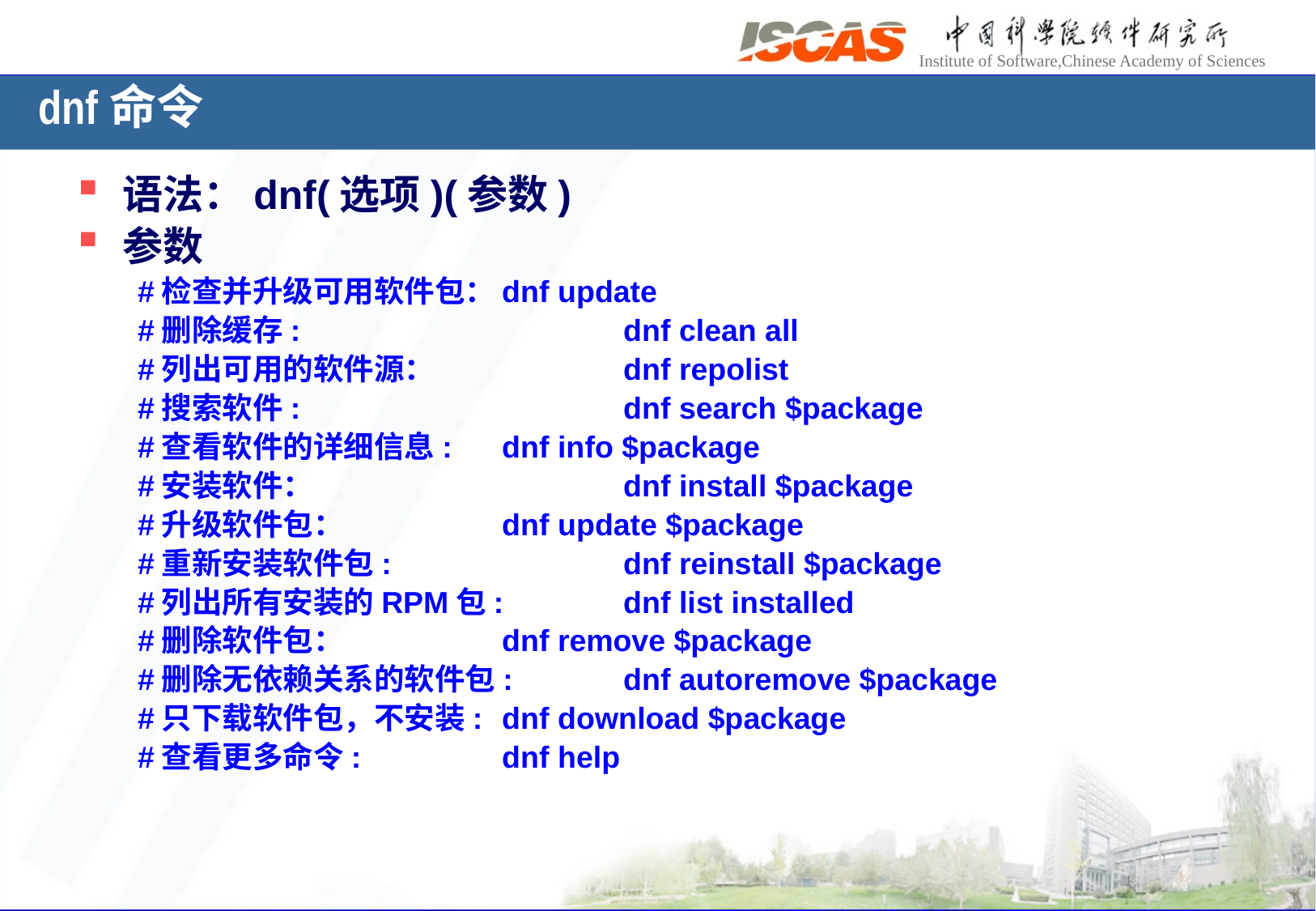

# dnf命令
语法：dnf(选项)(参数)
参数
#检查并升级可用软件包：	dnf update
#删除缓存:			dnf clean all
#列出可用的软件源：		dnf repolist
#搜索软件:			dnf search $package
#查看软件的详细信息:	dnf info $package
#安装软件：			dnf install $package
#升级软件包：		dnf update $package
#重新安装软件包:		dnf reinstall $package
#列出所有安装的RPM包:	dnf list installed
#删除软件包：		dnf remove $package
#删除无依赖关系的软件包:	dnf autoremove $package
#只下载软件包，不安装:	dnf download $package
#查看更多命令: 		dnf help